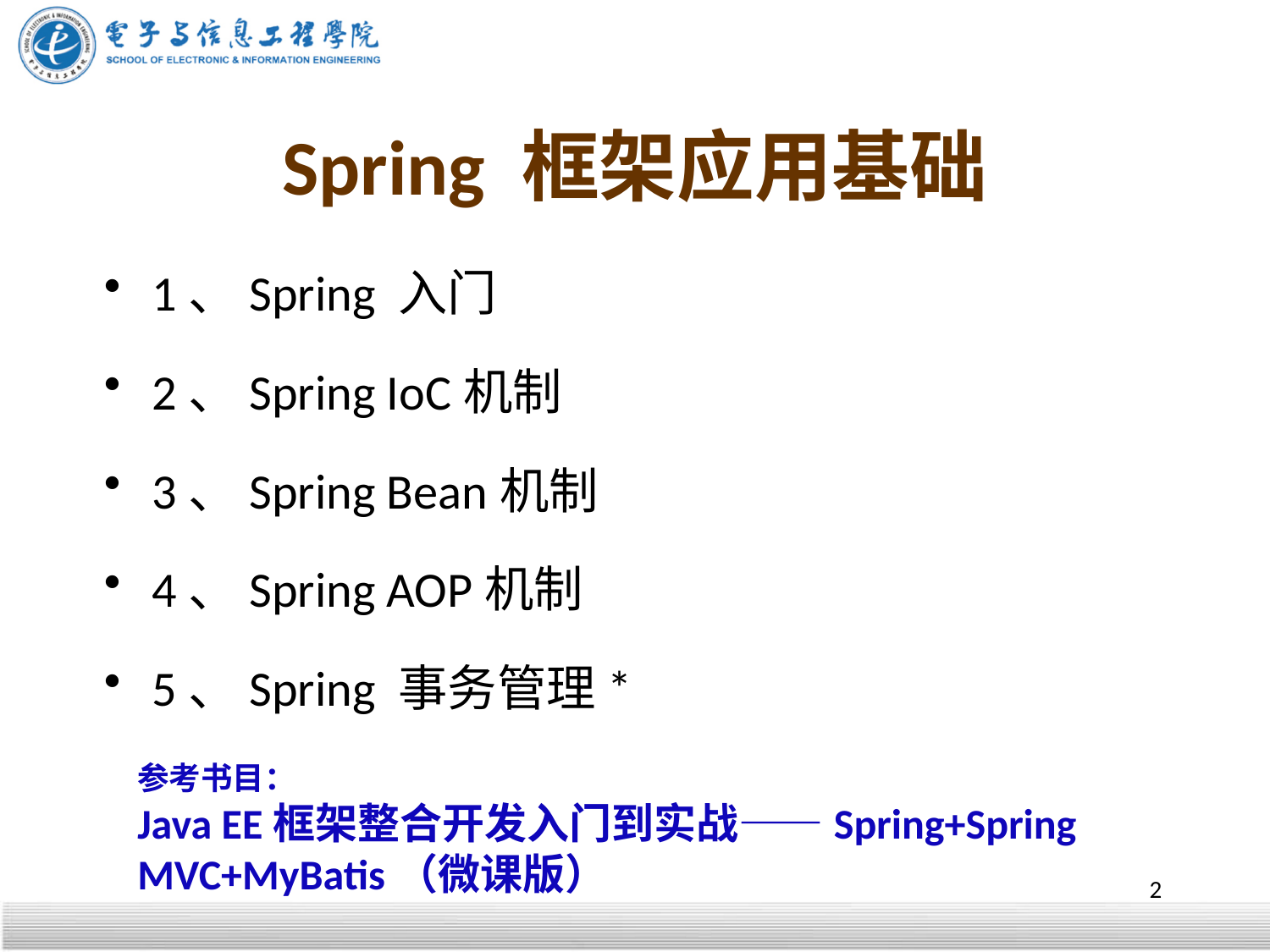

# Spring 框架应用基础
1、Spring 入门
2、Spring IoC机制
3、Spring Bean机制
4、Spring AOP机制
5、Spring 事务管理*
参考书目：
Java EE框架整合开发入门到实战——Spring+Spring MVC+MyBatis（微课版）
2